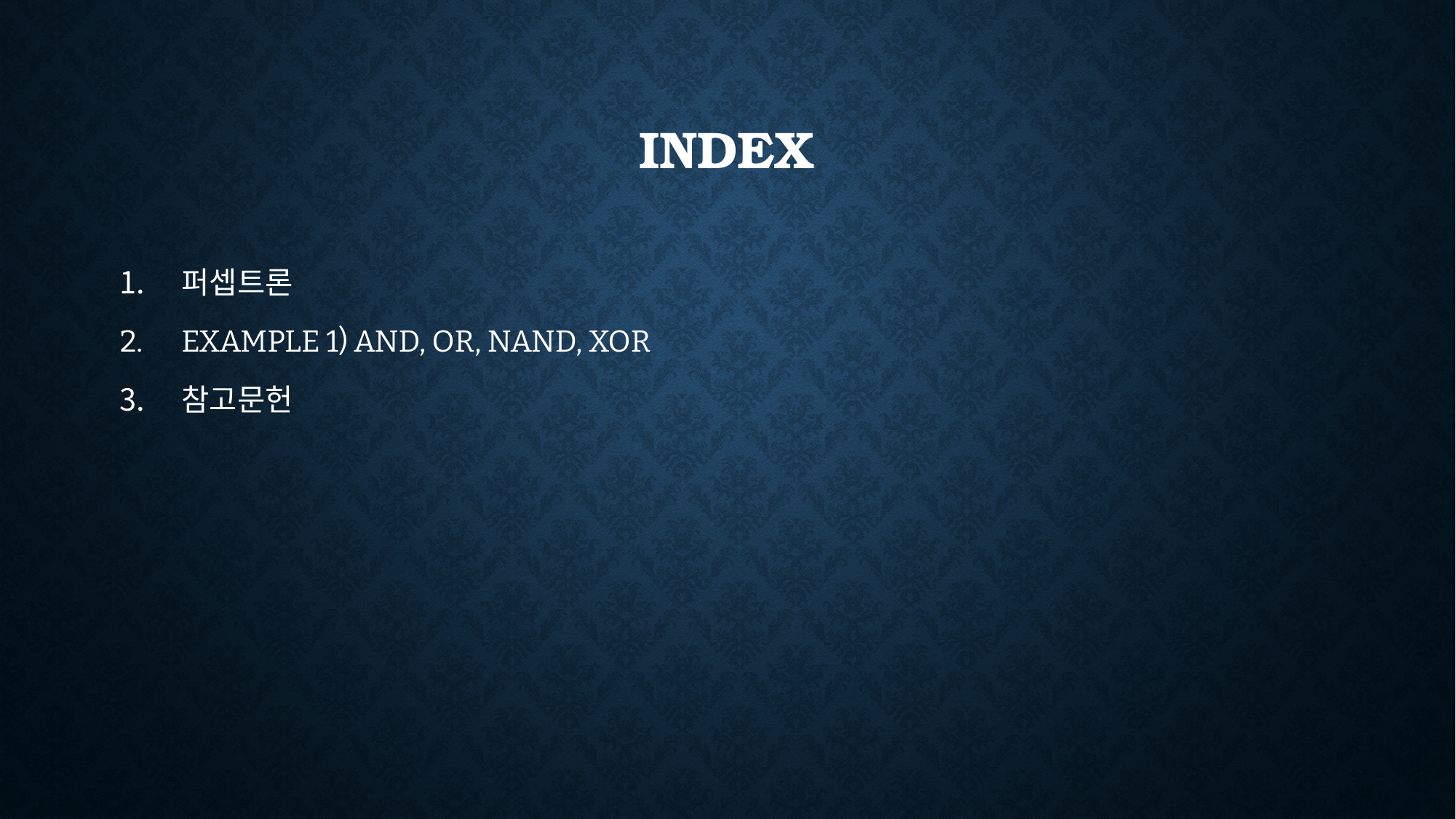

# Index
퍼셉트론
EXAMPLE 1) AND, OR, NAND, XOR
참고문헌